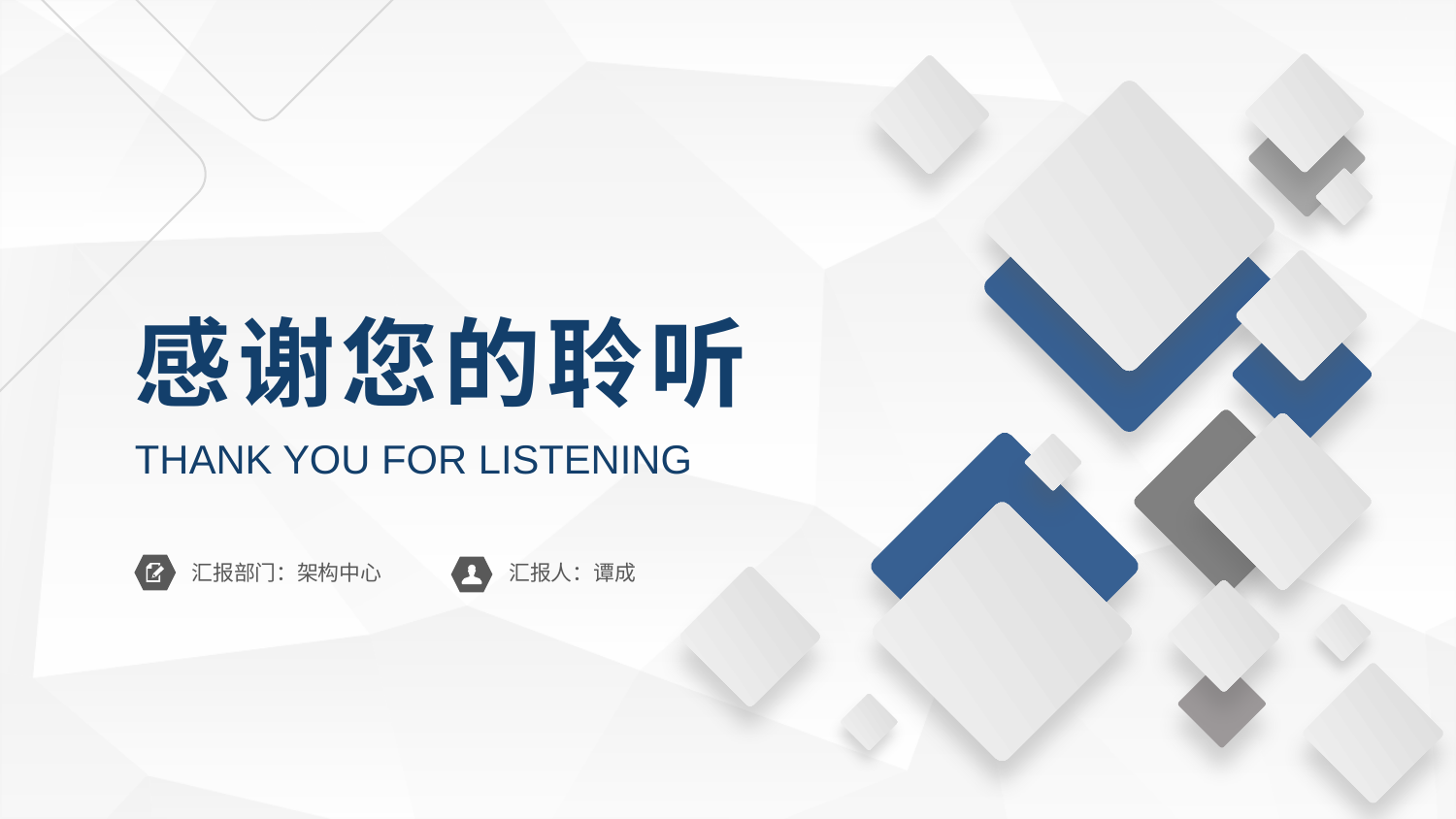

感谢您的聆听

THANK YOU FOR LISTENING

汇报部门：架构中心
汇报人：谭成